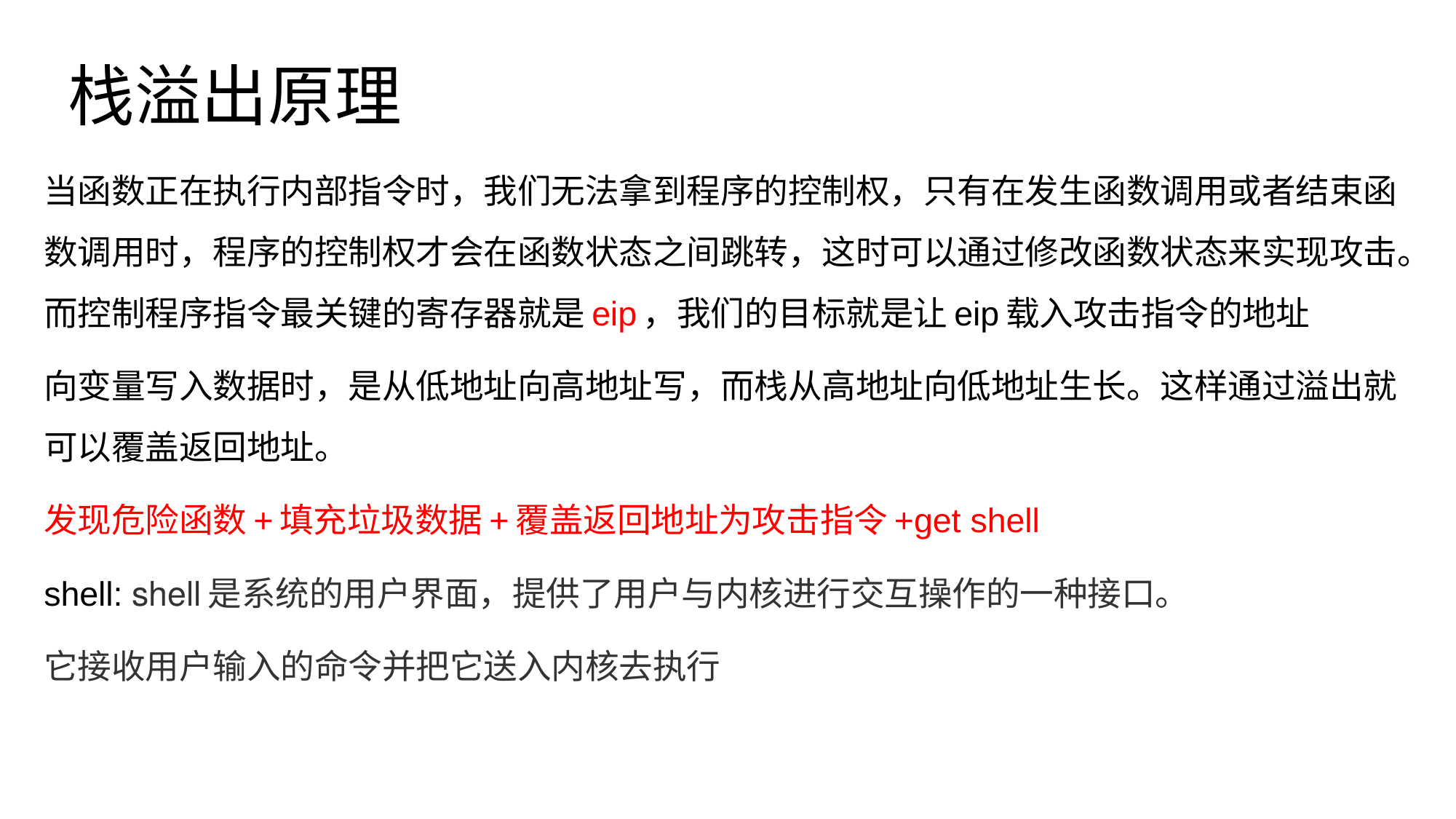

# 栈溢出原理
当函数正在执行内部指令时，我们无法拿到程序的控制权，只有在发生函数调用或者结束函数调用时，程序的控制权才会在函数状态之间跳转，这时可以通过修改函数状态来实现攻击。而控制程序指令最关键的寄存器就是eip，我们的目标就是让eip载入攻击指令的地址
向变量写入数据时，是从低地址向高地址写，而栈从高地址向低地址生长。这样通过溢出就可以覆盖返回地址。
发现危险函数+填充垃圾数据+覆盖返回地址为攻击指令+get shell
shell: shell是系统的用户界面，提供了用户与内核进行交互操作的一种接口。
它接收用户输入的命令并把它送入内核去执行